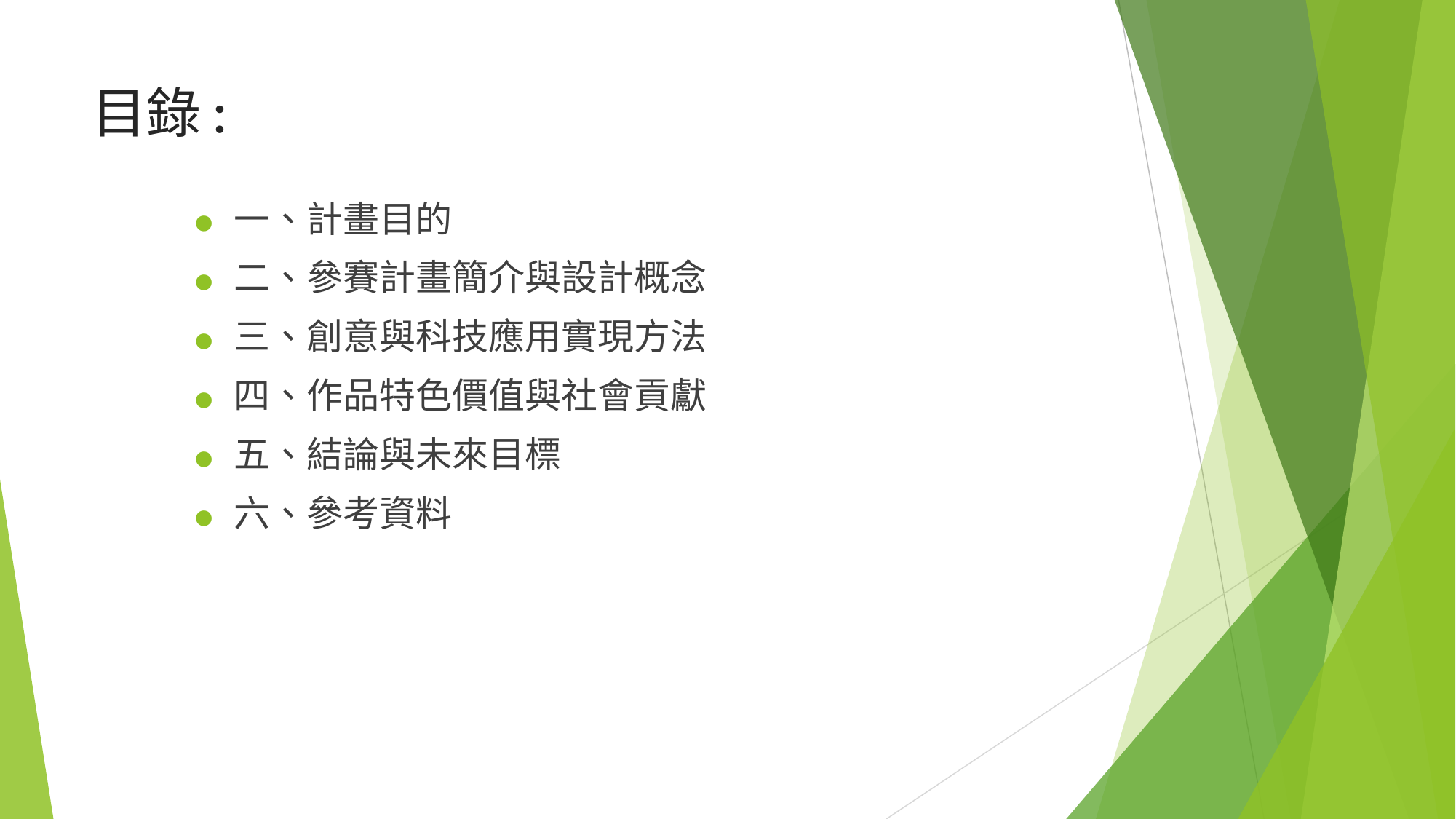

# 目錄:
一、計畫目的
二、參賽計畫簡介與設計概念
三、創意與科技應用實現方法
四、作品特色價值與社會貢獻
五、結論與未來目標
六、參考資料